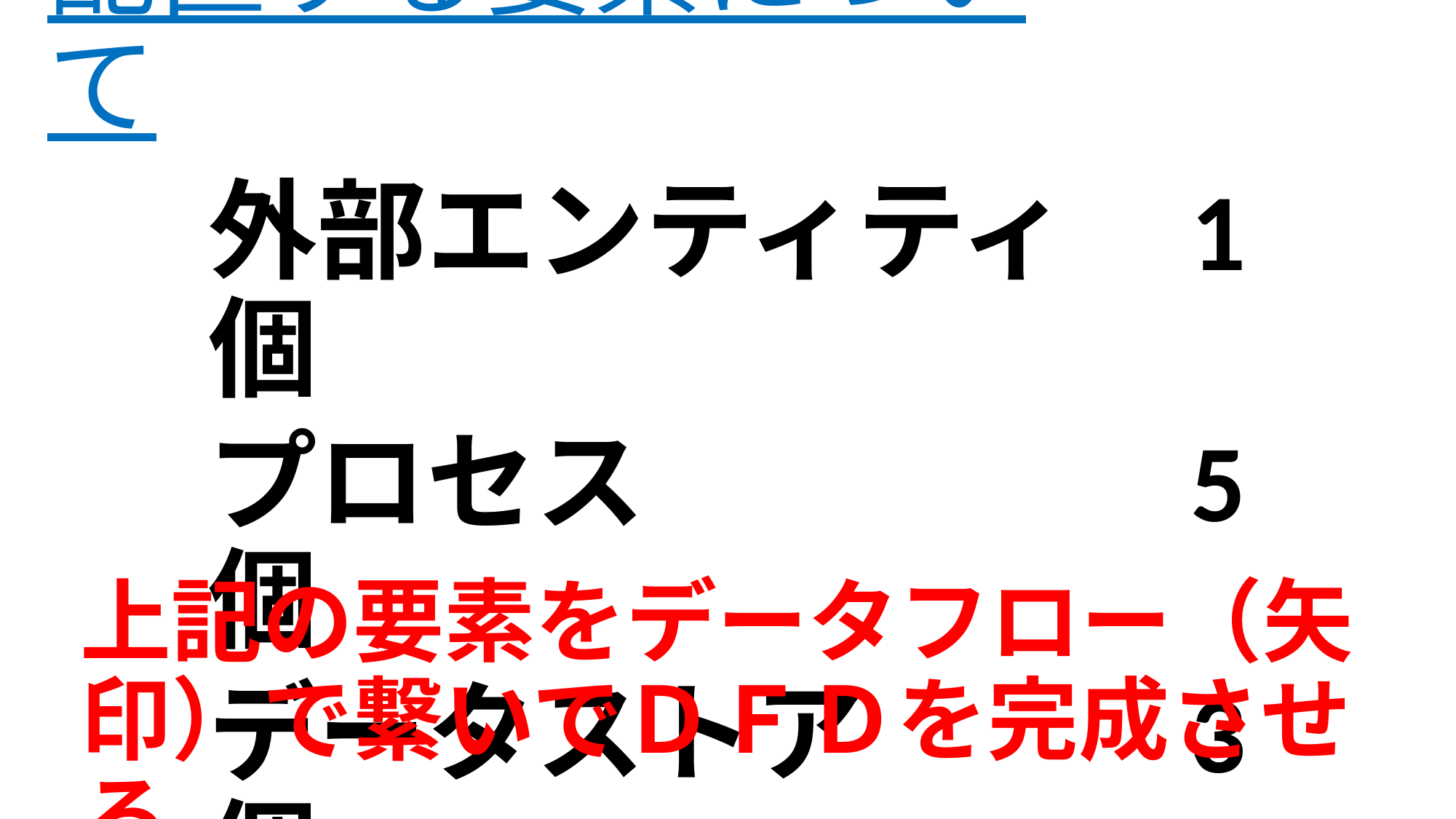

# 配置する要素について
外部エンティティ		1個
プロセス					5個
データストア			3個
上記の要素をデータフロー（矢印）で繋いでＤＦＤを完成させる。